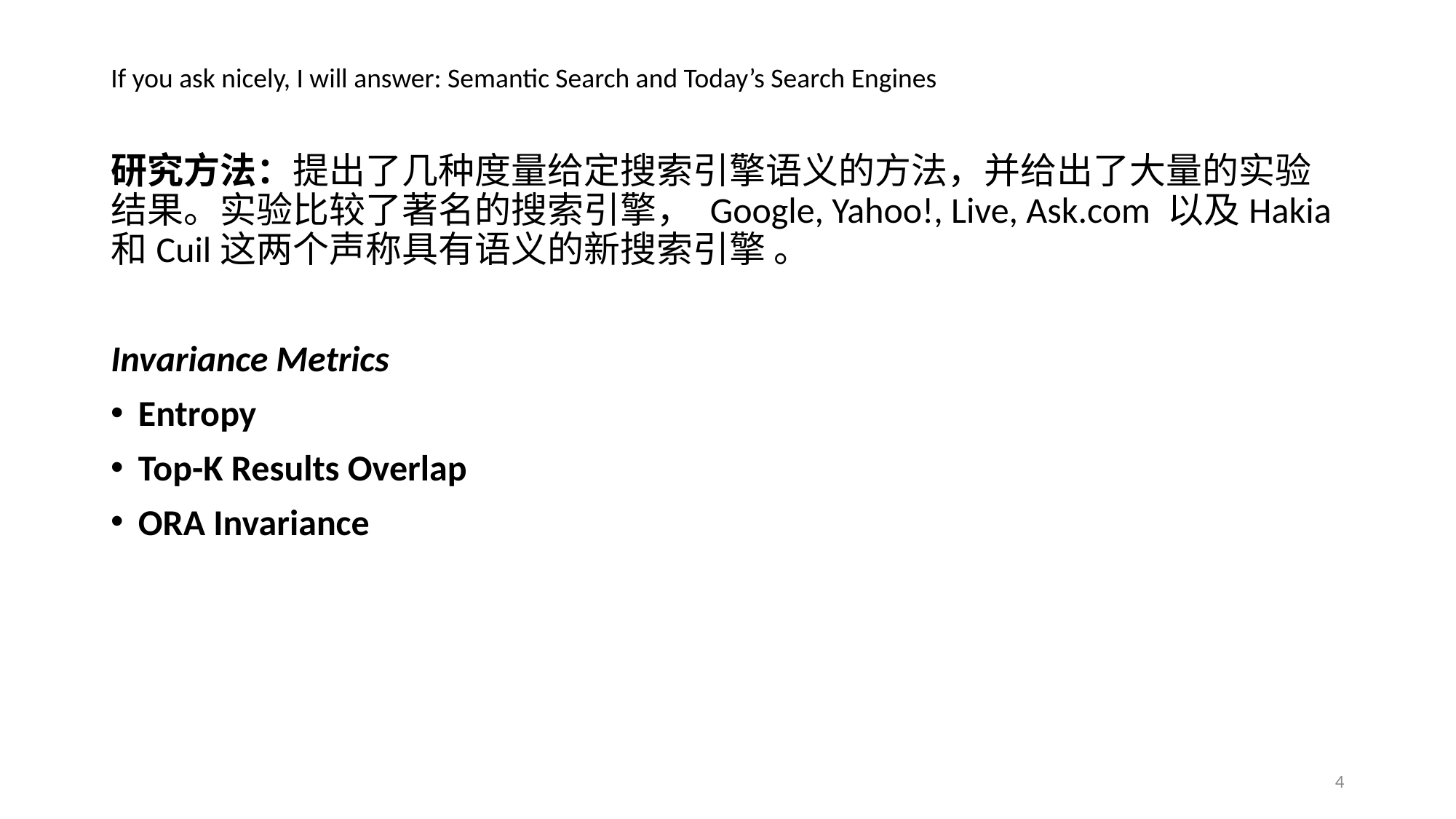

# If you ask nicely, I will answer: Semantic Search and Today’s Search Engines
研究方法：提出了几种度量给定搜索引擎语义的方法，并给出了大量的实验结果。实验比较了著名的搜索引擎， Google, Yahoo!, Live, Ask.com 以及Hakia和Cuil这两个声称具有语义的新搜索引擎 。

Invariance Metrics
Entropy
Top-K Results Overlap
ORA Invariance

4